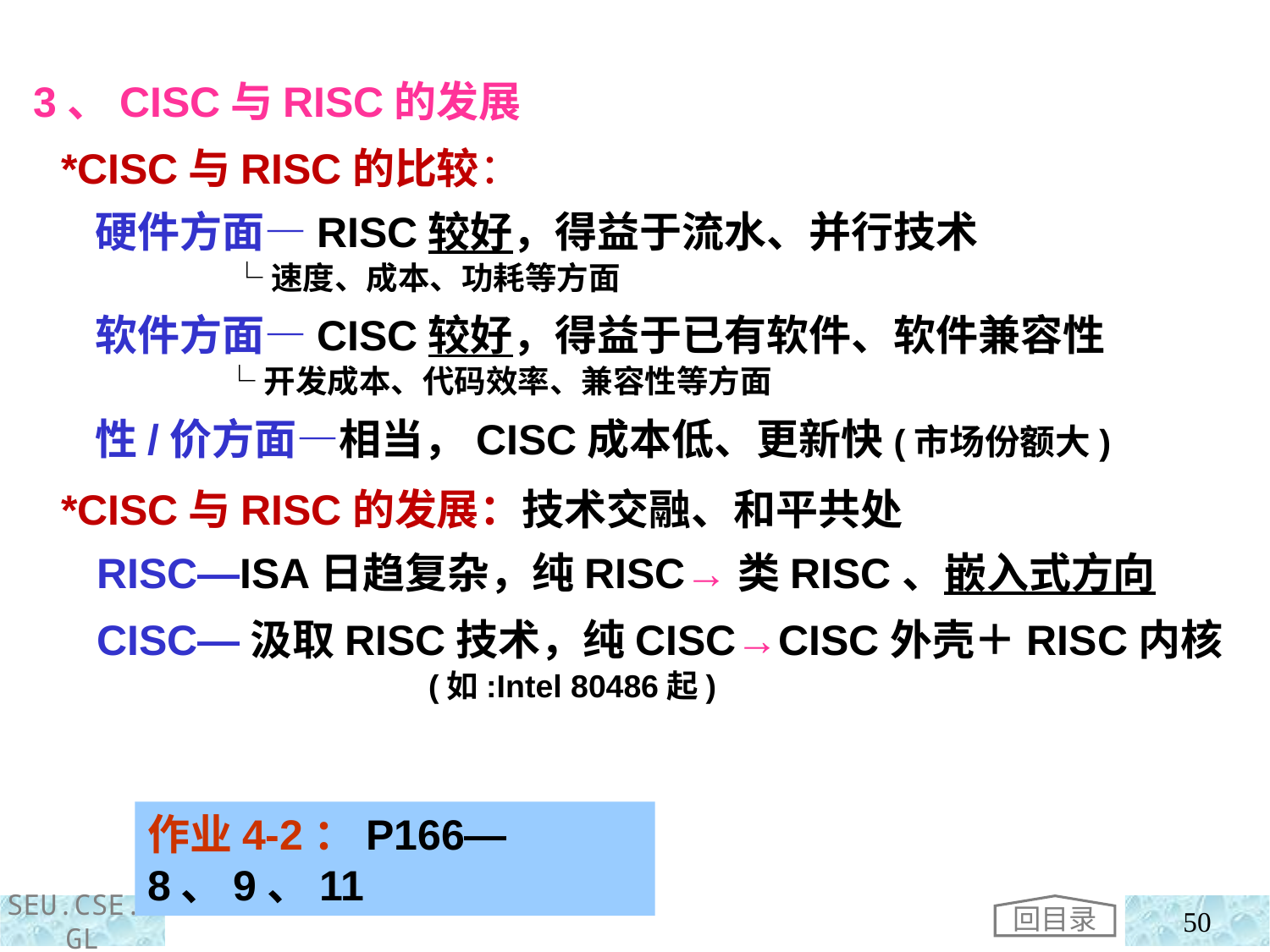

3、CISC与RISC的发展
  *CISC与RISC的比较：
     硬件方面—RISC较好，得益于流水、并行技术
                           └速度、成本、功耗等方面
     软件方面—CISC较好，得益于已有软件、软件兼容性
                          └开发成本、代码效率、兼容性等方面
     性/价方面—相当，CISC成本低、更新快(市场份额大)
  *CISC与RISC的发展：技术交融、和平共处
     RISC—ISA日趋复杂，纯RISC→类RISC、嵌入式方向
     CISC—汲取RISC技术，纯CISC→CISC外壳＋RISC内核
                                            (如:Intel 80486起)
作业4-2：P166—8、9、11
回目录
50